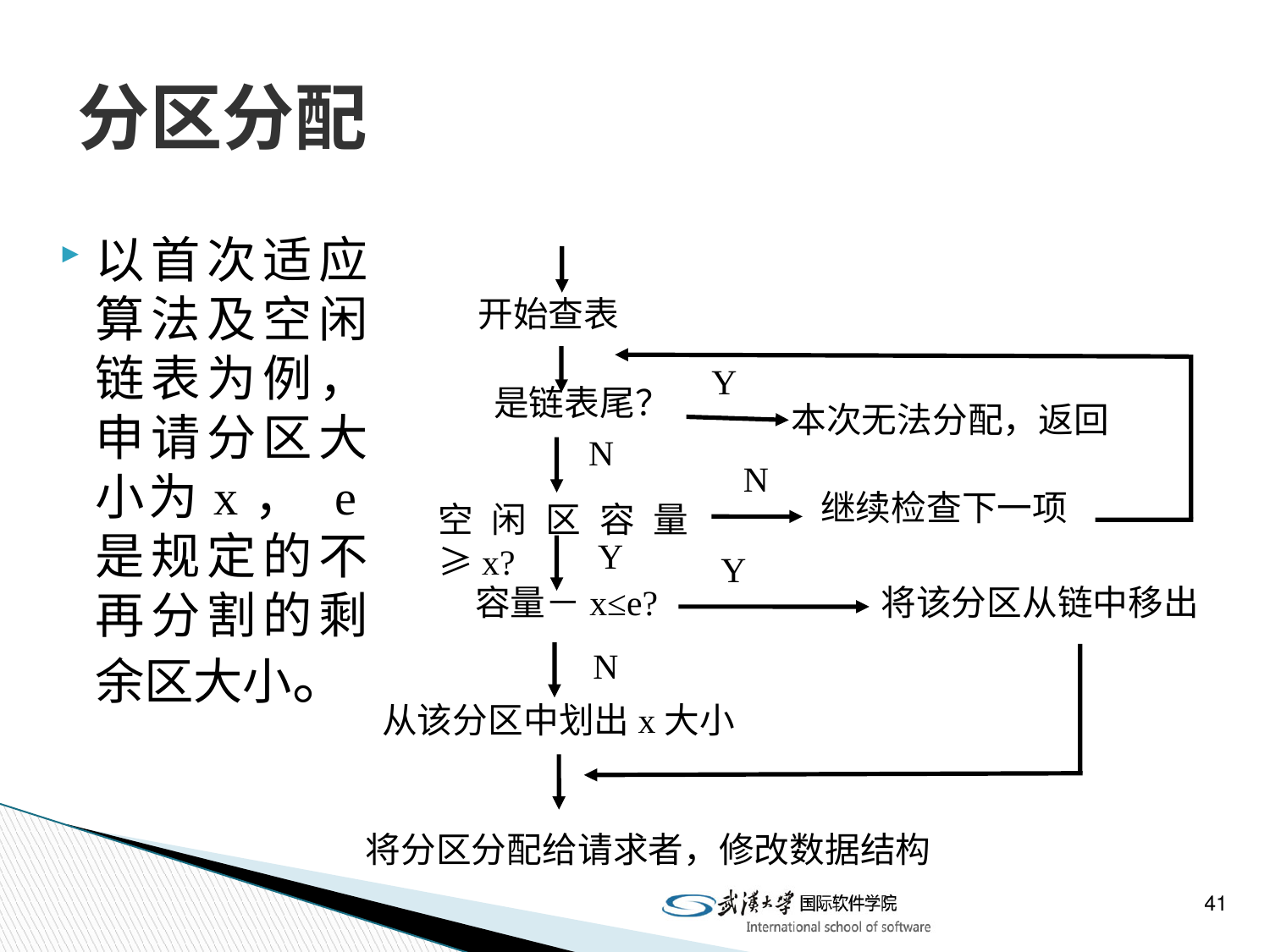

# 分区分配
以首次适应算法及空闲链表为例，申请分区大小为x， e是规定的不再分割的剩余区大小。

开始查表

Y
是链表尾？
本次无法分配，返回

N

N
继续检查下一项
空闲区容量≥x?

Y

Y
容量－x≤e?
将该分区从链中移出

N

从该分区中划出x大小

将分区分配给请求者，修改数据结构